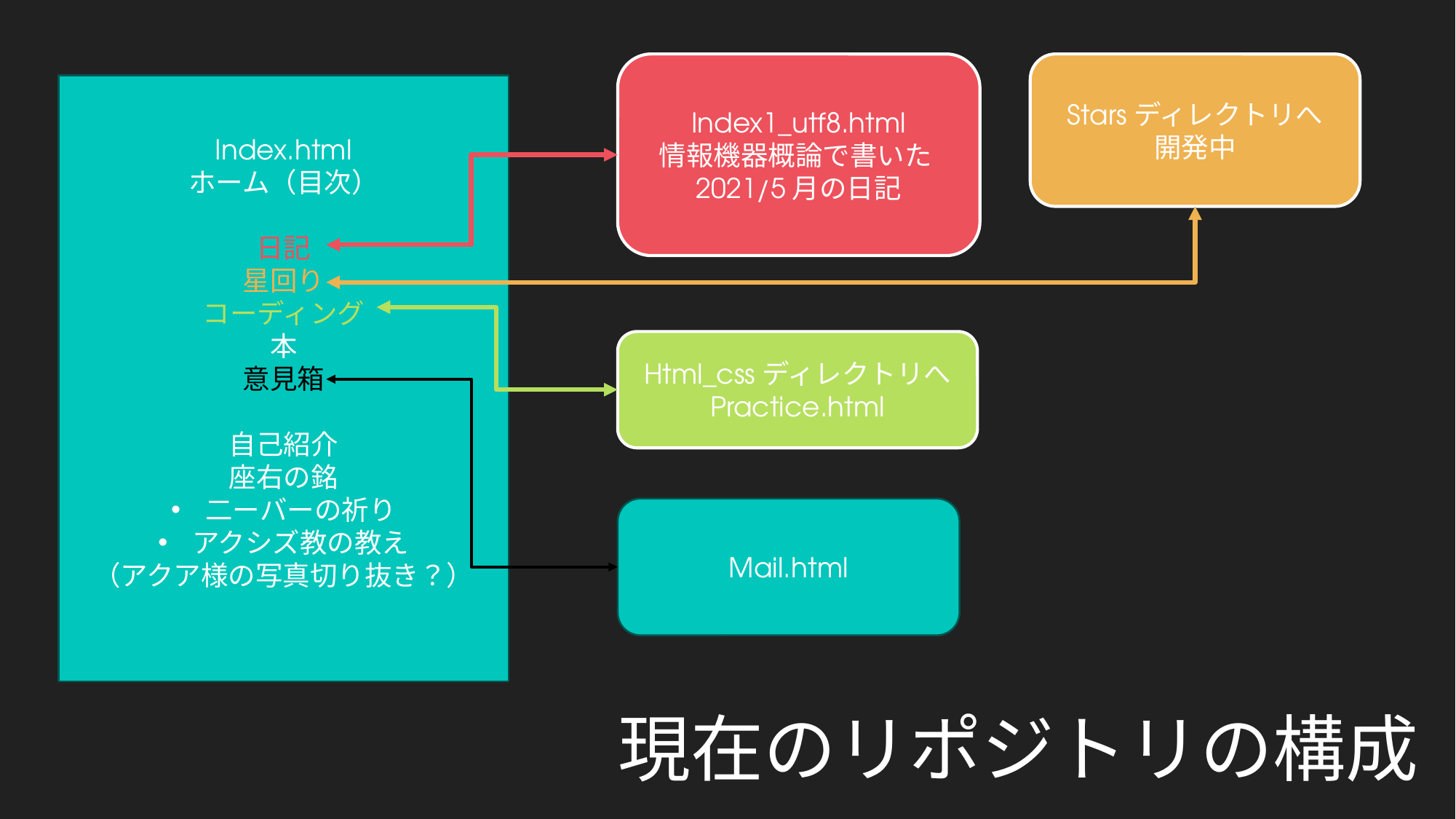

Index1_utf8.html
情報機器概論で書いた2021/5月の日記
Starsディレクトリへ
開発中
Index.html
ホーム（目次）

日記
星回り
コーディング
本
意見箱

自己紹介
座右の銘
二ーバーの祈り
アクシズ教の教え
（アクア様の写真切り抜き？）

Html_cssディレクトリへ
Practice.html
Mail.html
現在のリポジトリの構成